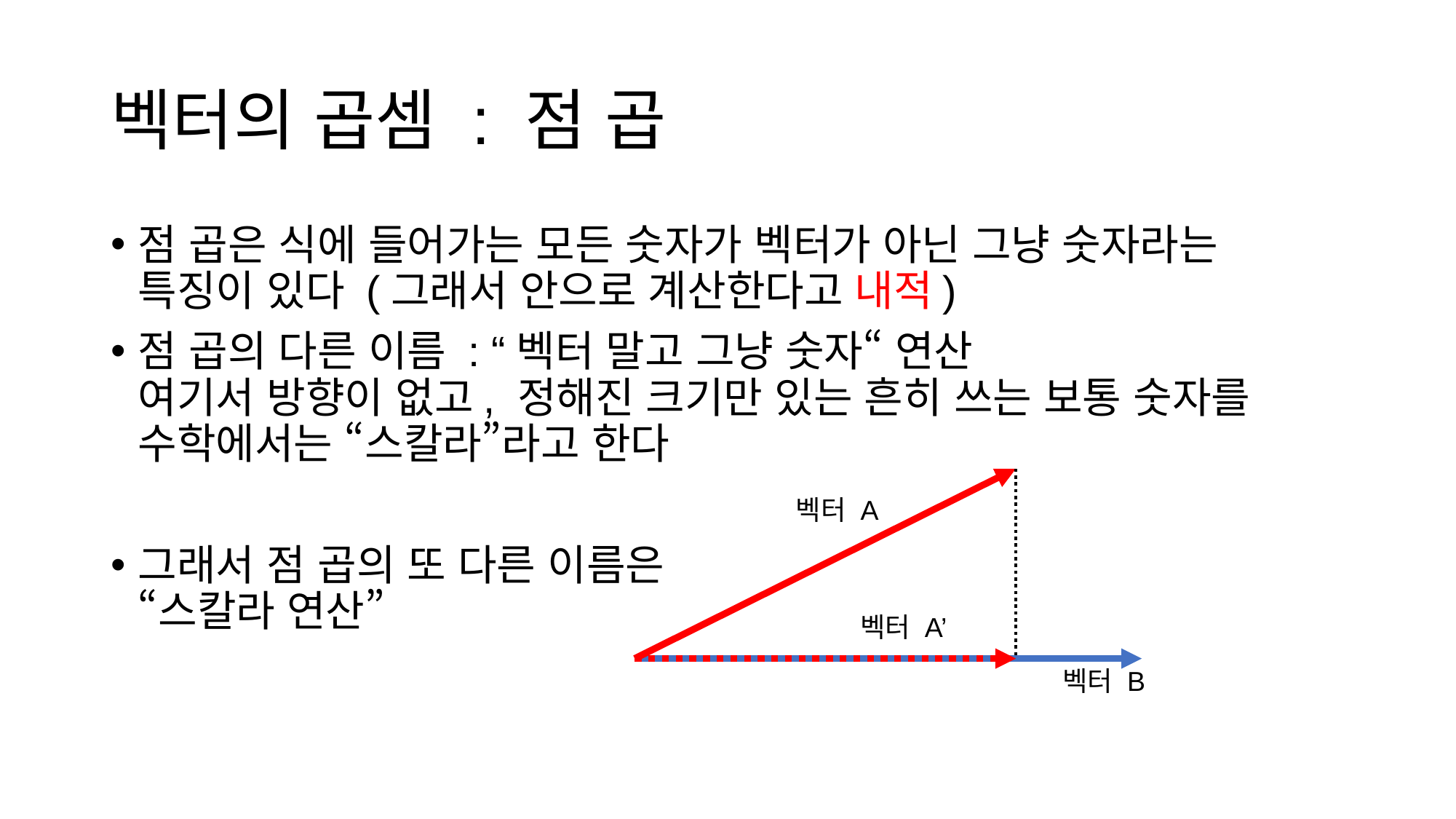

# 벡터의 곱셈 : 점 곱
점 곱은 식에 들어가는 모든 숫자가 벡터가 아닌 그냥 숫자라는 특징이 있다 (그래서 안으로 계산한다고 내적)
점 곱의 다른 이름 : “벡터 말고 그냥 숫자“ 연산
여기서 방향이 없고, 정해진 크기만 있는 흔히 쓰는 보통 숫자를 수학에서는 “스칼라”라고 한다

그래서 점 곱의 또 다른 이름은
“스칼라 연산”
벡터 A
벡터 A’
벡터 B